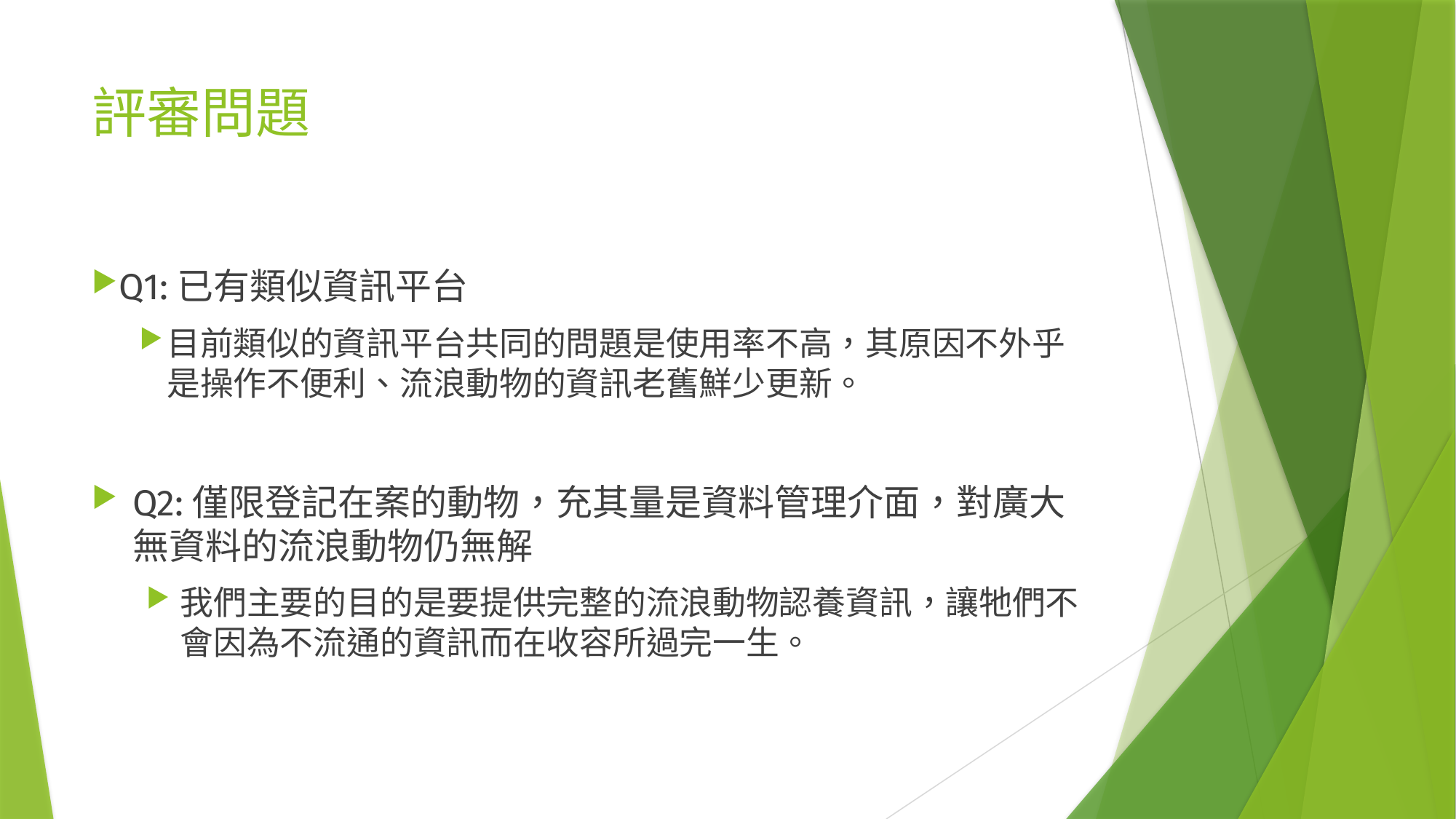

# 評審問題
Q1:已有類似資訊平台
目前類似的資訊平台共同的問題是使用率不高，其原因不外乎是操作不便利、流浪動物的資訊老舊鮮少更新。

Q2:僅限登記在案的動物，充其量是資料管理介面，對廣大無資料的流浪動物仍無解
我們主要的目的是要提供完整的流浪動物認養資訊，讓牠們不會因為不流通的資訊而在收容所過完一生。